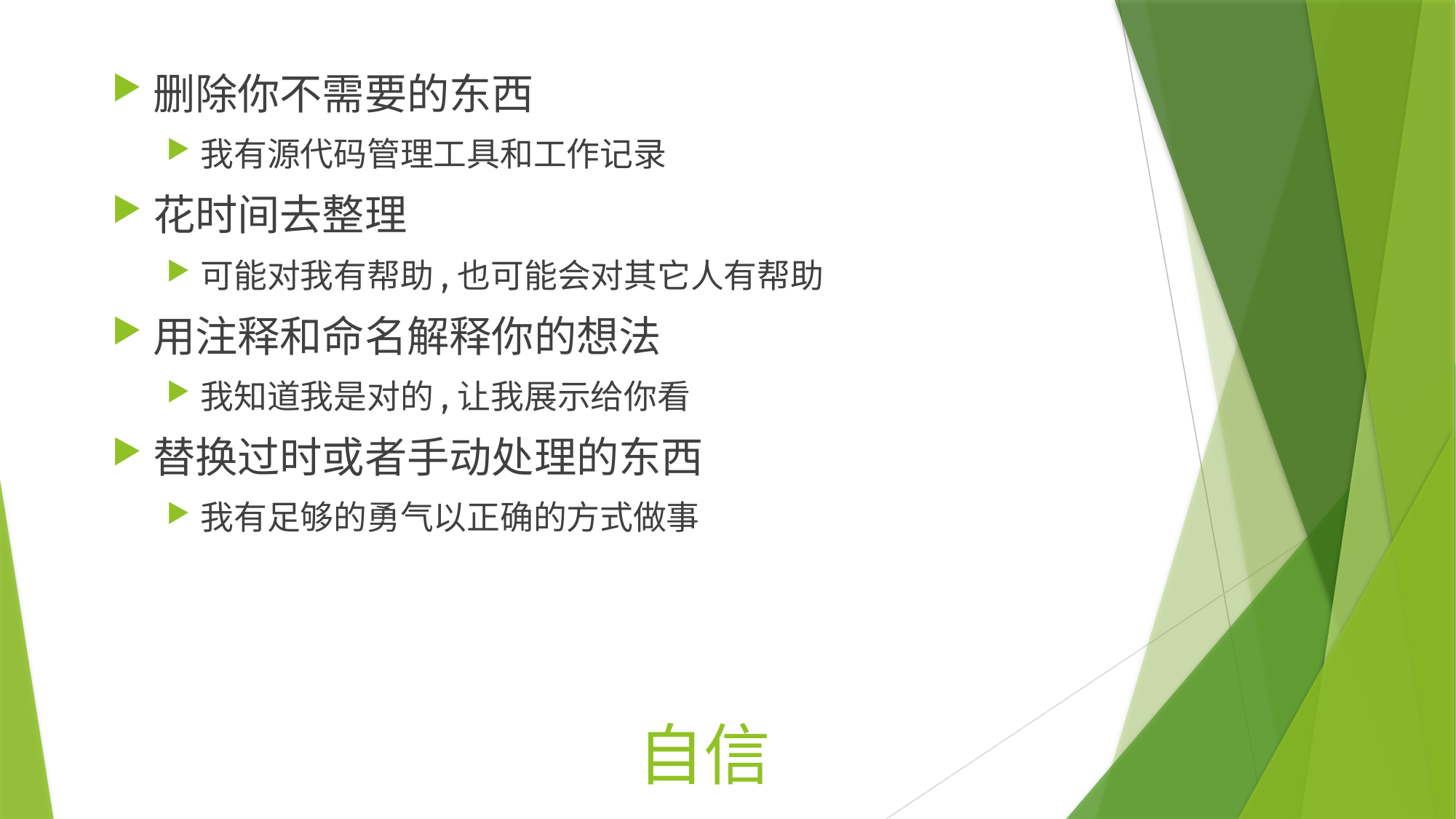

删除你不需要的东西
我有源代码管理工具和工作记录
花时间去整理
可能对我有帮助,也可能会对其它人有帮助
用注释和命名解释你的想法
我知道我是对的,让我展示给你看
替换过时或者手动处理的东西
我有足够的勇气以正确的方式做事
# 自信